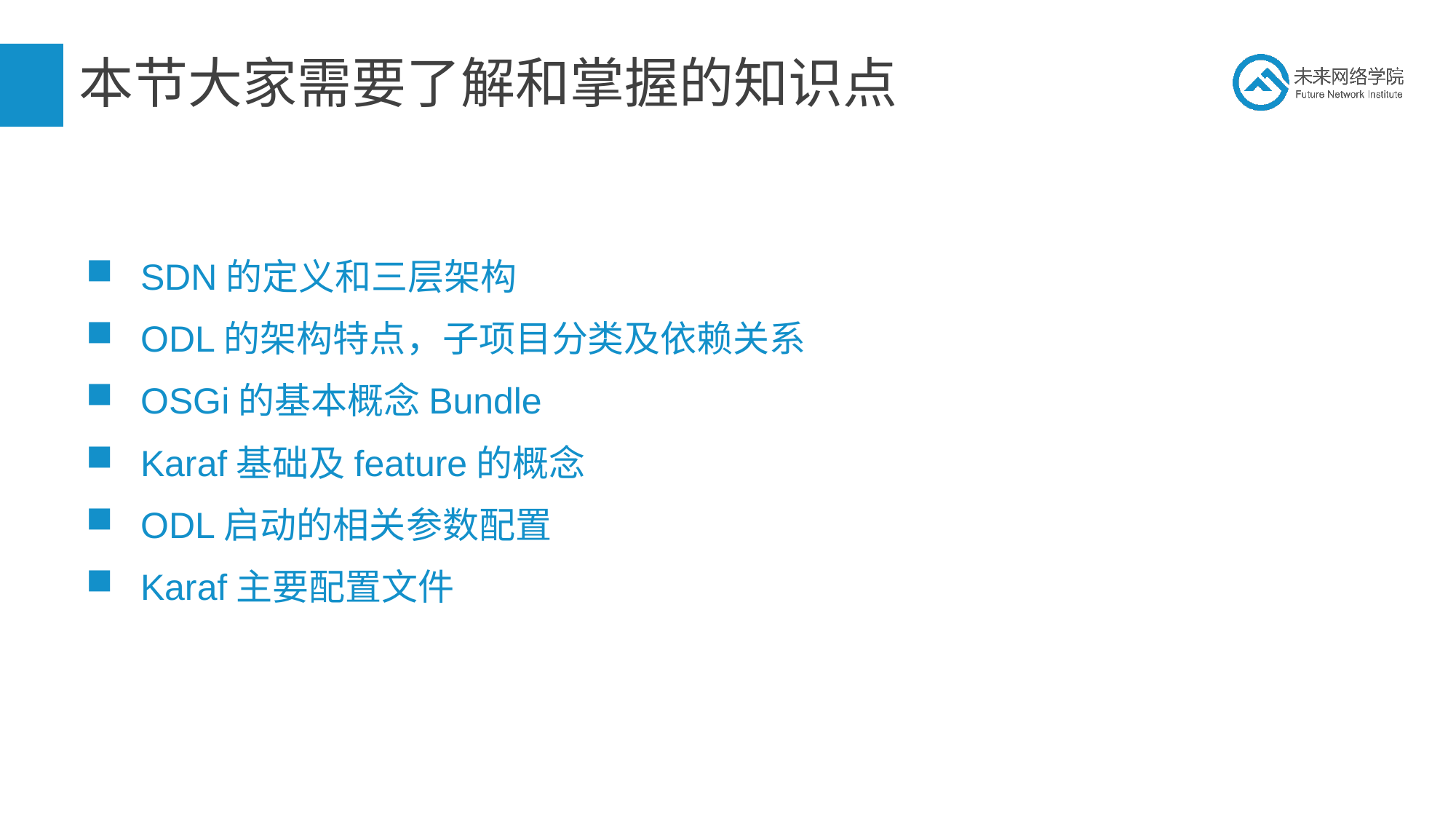

# 本节大家需要了解和掌握的知识点
SDN的定义和三层架构
ODL的架构特点，子项目分类及依赖关系
OSGi的基本概念Bundle
Karaf基础及feature的概念
ODL启动的相关参数配置
Karaf主要配置文件